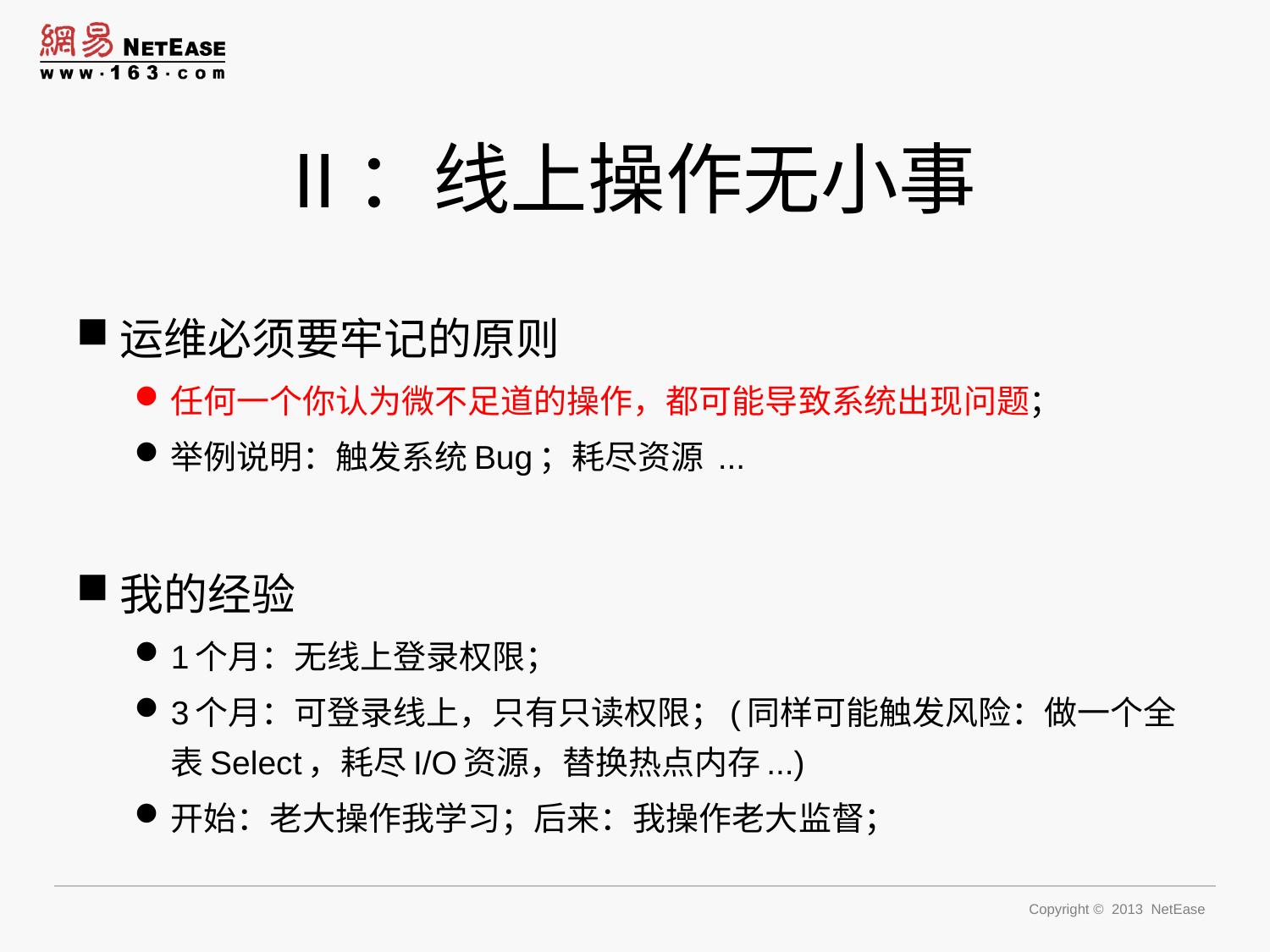

# II：线上操作无小事
运维必须要牢记的原则
任何一个你认为微不足道的操作，都可能导致系统出现问题；
举例说明：触发系统Bug；耗尽资源 ...

我的经验
1个月：无线上登录权限；
3个月：可登录线上，只有只读权限；(同样可能触发风险：做一个全表Select，耗尽I/O资源，替换热点内存...)
开始：老大操作我学习；后来：我操作老大监督；